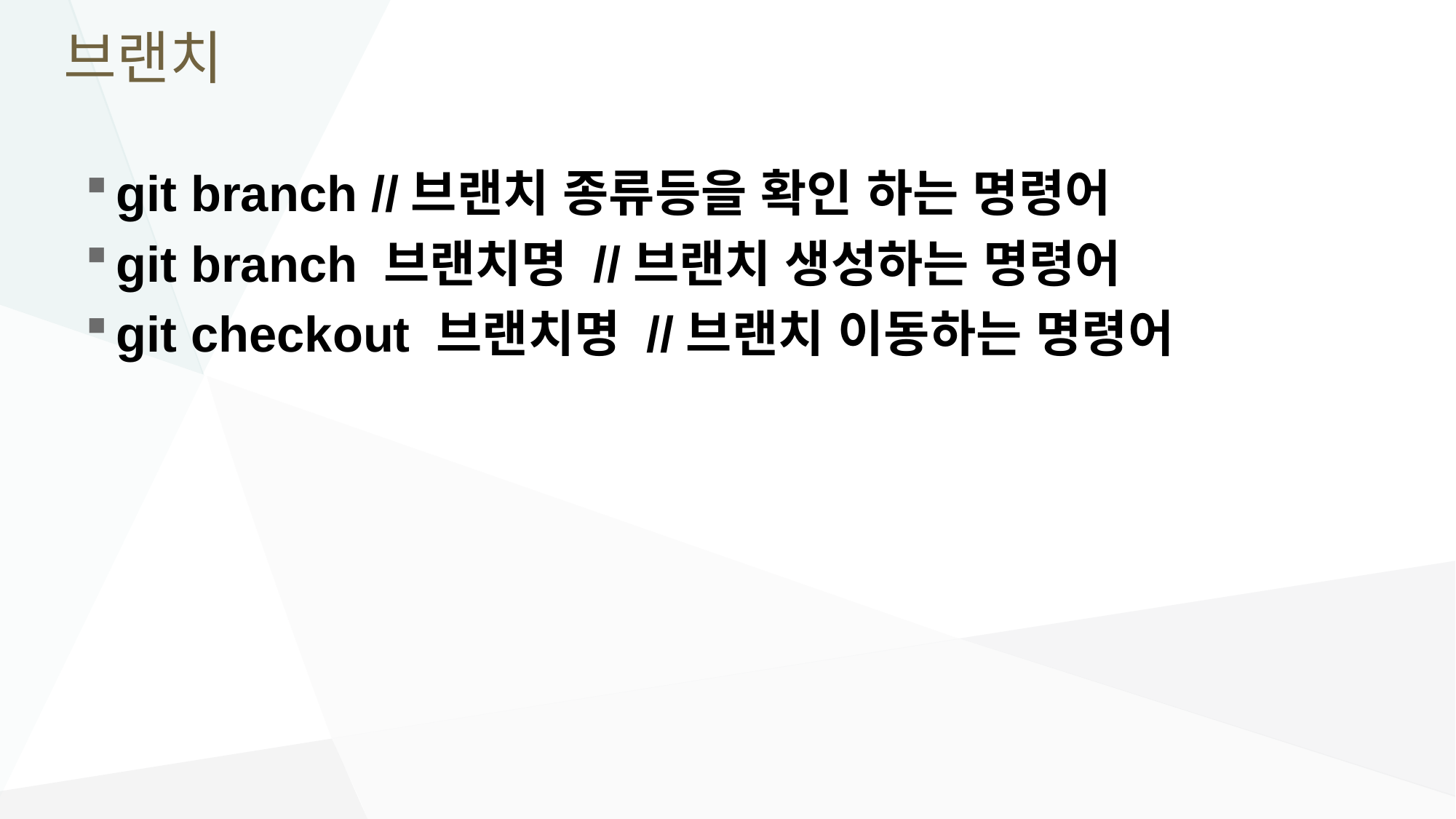

# 브랜치
git branch //브랜치 종류등을 확인 하는 명령어
git branch 브랜치명 //브랜치 생성하는 명령어
git checkout 브랜치명 //브랜치 이동하는 명령어